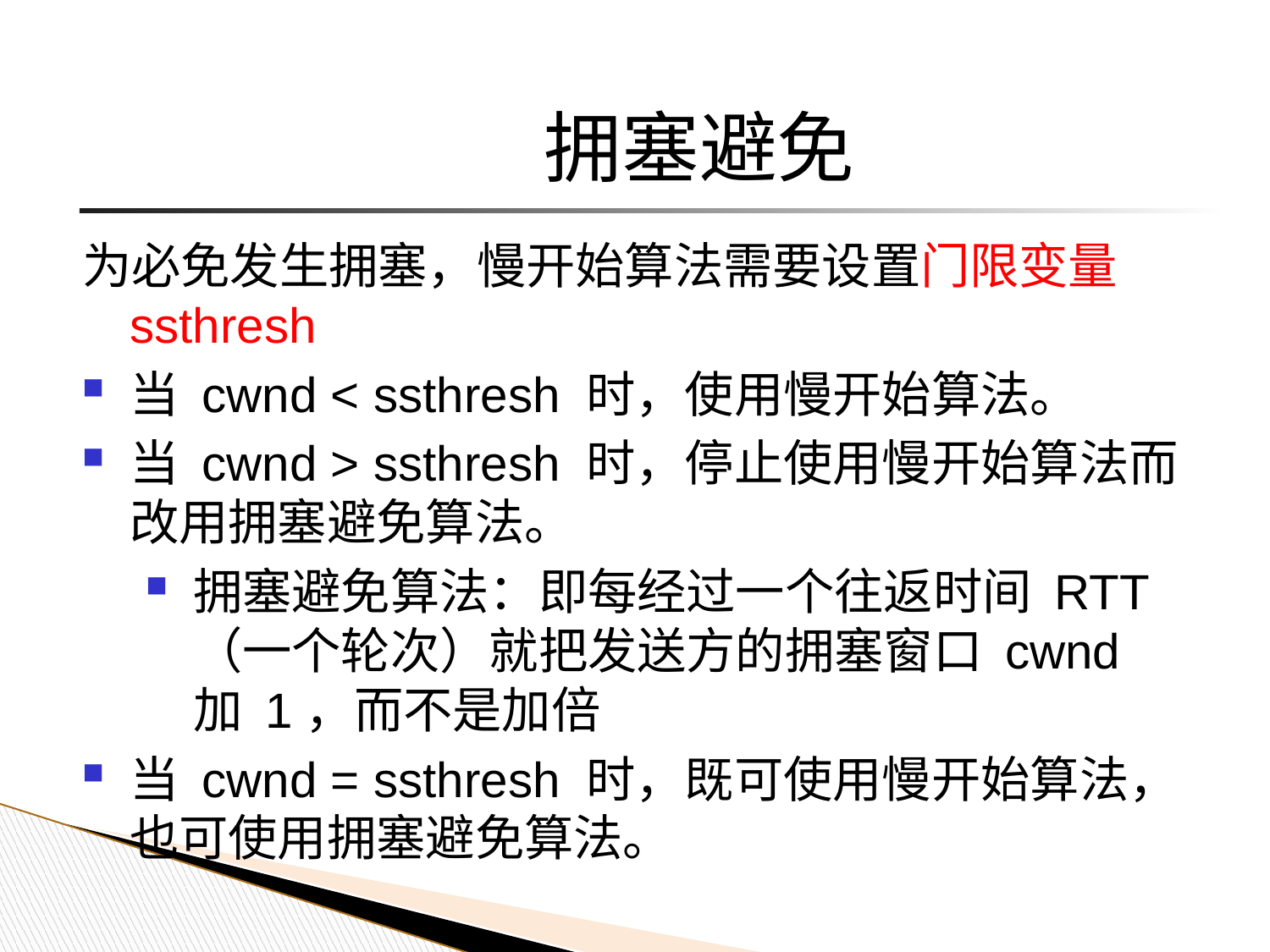

# 拥塞避免
为必免发生拥塞，慢开始算法需要设置门限变量ssthresh
当 cwnd < ssthresh 时，使用慢开始算法。
当 cwnd > ssthresh 时，停止使用慢开始算法而改用拥塞避免算法。
拥塞避免算法：即每经过一个往返时间 RTT （一个轮次）就把发送方的拥塞窗口 cwnd 加 1，而不是加倍
当 cwnd = ssthresh 时，既可使用慢开始算法，也可使用拥塞避免算法。